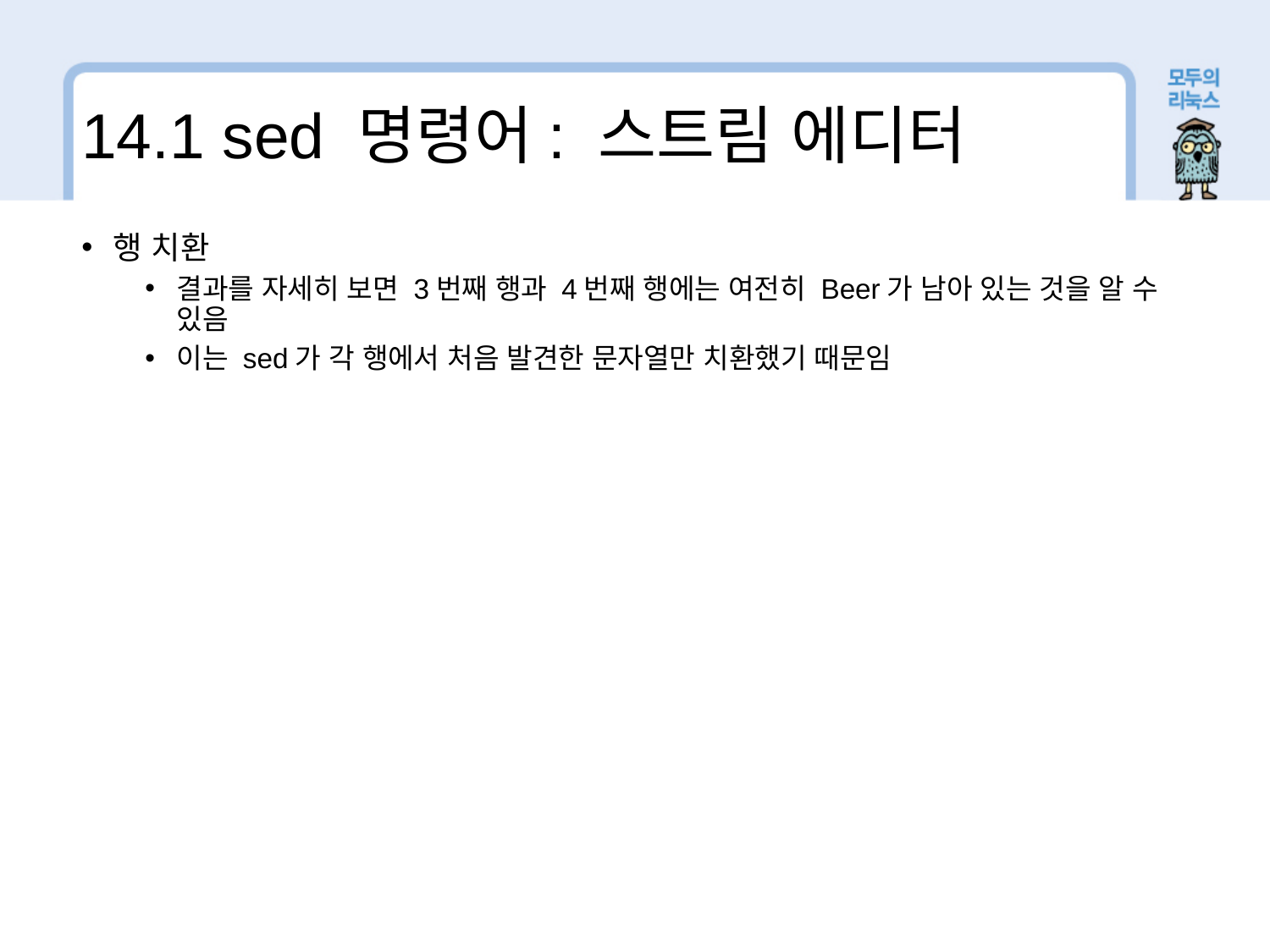

14.1 sed 명령어: 스트림 에디터
행 치환
결과를 자세히 보면 3번째 행과 4번째 행에는 여전히 Beer가 남아 있는 것을 알 수 있음
이는 sed가 각 행에서 처음 발견한 문자열만 치환했기 때문임